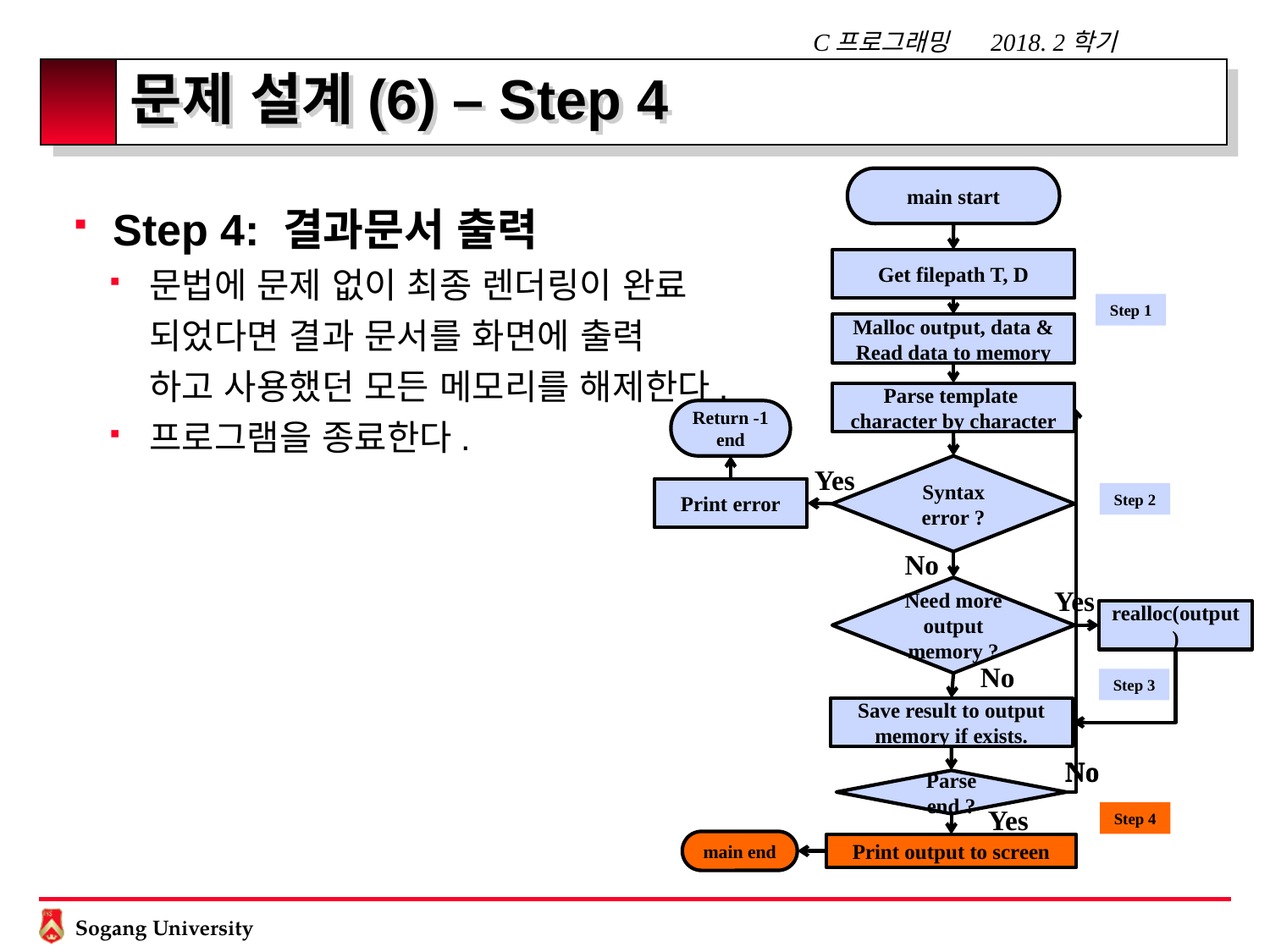

# 문제 설계(6) – Step 4
main start
Step 4: 결과문서 출력
문법에 문제 없이 최종 렌더링이 완료
되었다면 결과 문서를 화면에 출력
하고 사용했던 모든 메모리를 해제한다.
프로그램을 종료한다.
Get filepath T, D
Step 1
Malloc output, data &
Read data to memory
Parse template
character by character
Return -1
end
Yes
Syntax error ?
Print error
Step 2
No
Yes
Need more output memory ?
realloc(output)
No
Step 3
Save result to output memory if exists.
No
No
Parse end ?
Yes
Step 4
main end
Print output to screen